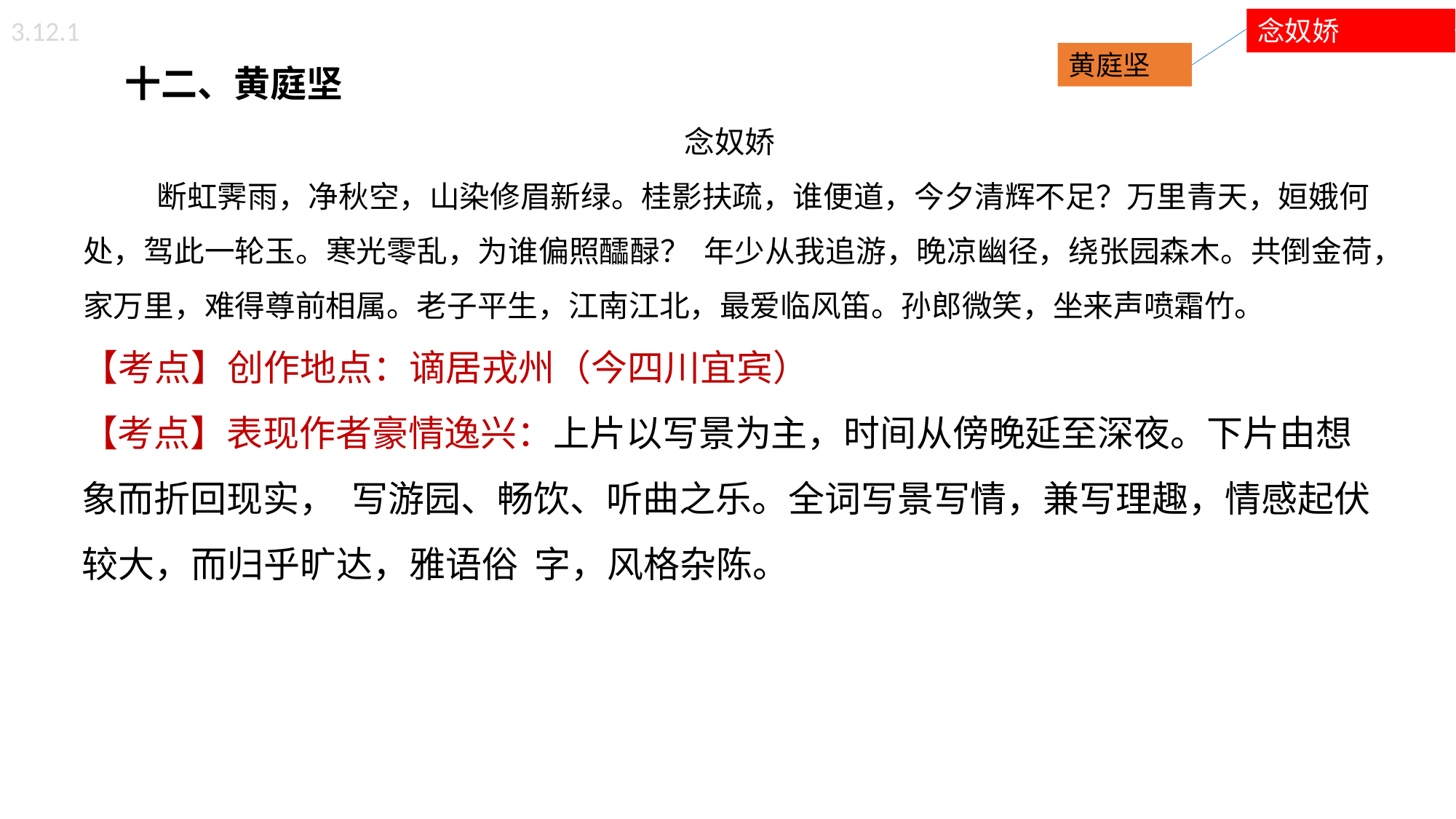

3.12.1
念奴娇
    十二、黄庭坚
念奴娇
          断虹霁雨，净秋空，山染修眉新绿。桂影扶疏，谁便道，今夕清辉不足？万里青天，姮娥何处，驾此一轮玉。寒光零乱，为谁偏照醽醁？  年少从我追游，晚凉幽径，绕张园森木。共倒金荷，家万里，难得尊前相属。老子平生，江南江北，最爱临风笛。孙郎微笑，坐来声喷霜竹。
【考点】创作地点：谪居戎州（今四川宜宾）
【考点】表现作者豪情逸兴：上片以写景为主，时间从傍晚延至深夜。下片由想象而折回现实，  写游园、畅饮、听曲之乐。全词写景写情，兼写理趣，情感起伏较大，而归乎旷达，雅语俗  字，风格杂陈。
黄庭坚